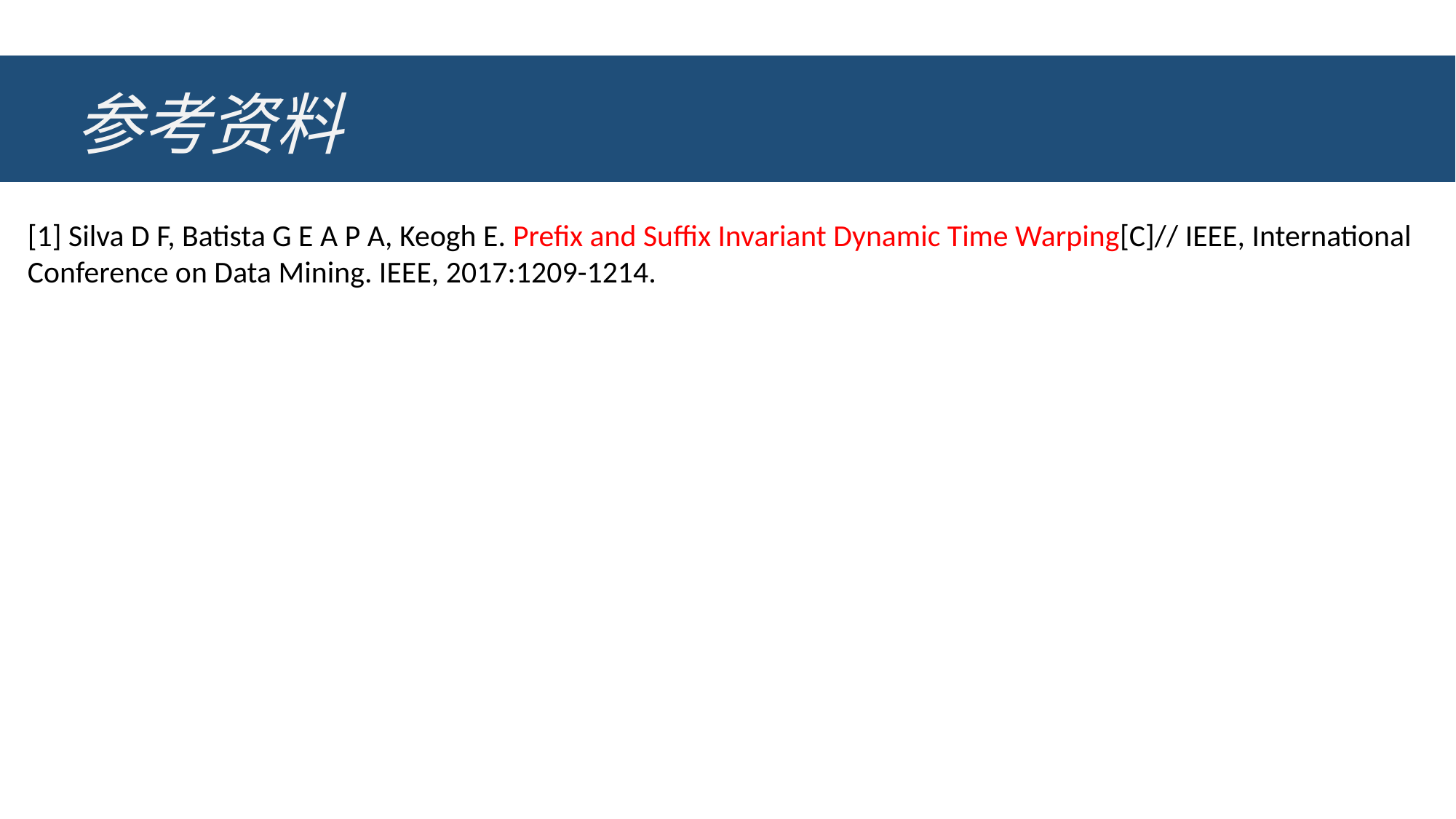

# 参考资料

[1] Silva D F, Batista G E A P A, Keogh E. Prefix and Suffix Invariant Dynamic Time Warping[C]// IEEE, International Conference on Data Mining. IEEE, 2017:1209-1214.